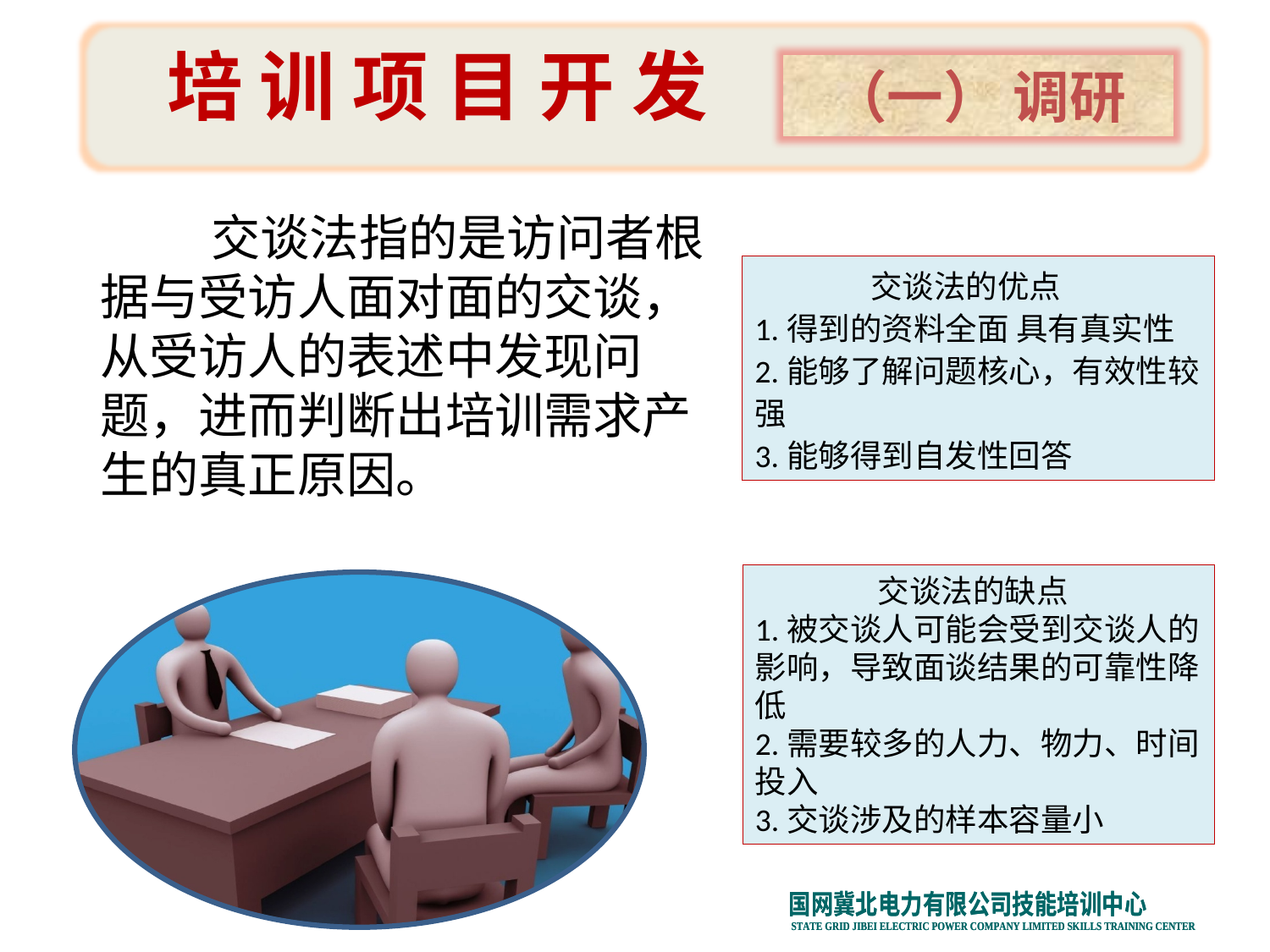

培 训 项 目 开 发
（一） 调研
         交谈法指的是访问者根据与受访人面对面的交谈，从受访人的表述中发现问题，进而判断出培训需求产生的真正原因。
               交谈法的优点
1.得到的资料全面 具有真实性
2.能够了解问题核心，有效性较强
3.能够得到自发性回答

                交谈法的缺点
1.被交谈人可能会受到交谈人的影响，导致面谈结果的可靠性降低
2.需要较多的人力、物力、时间投入
3.交谈涉及的样本容量小